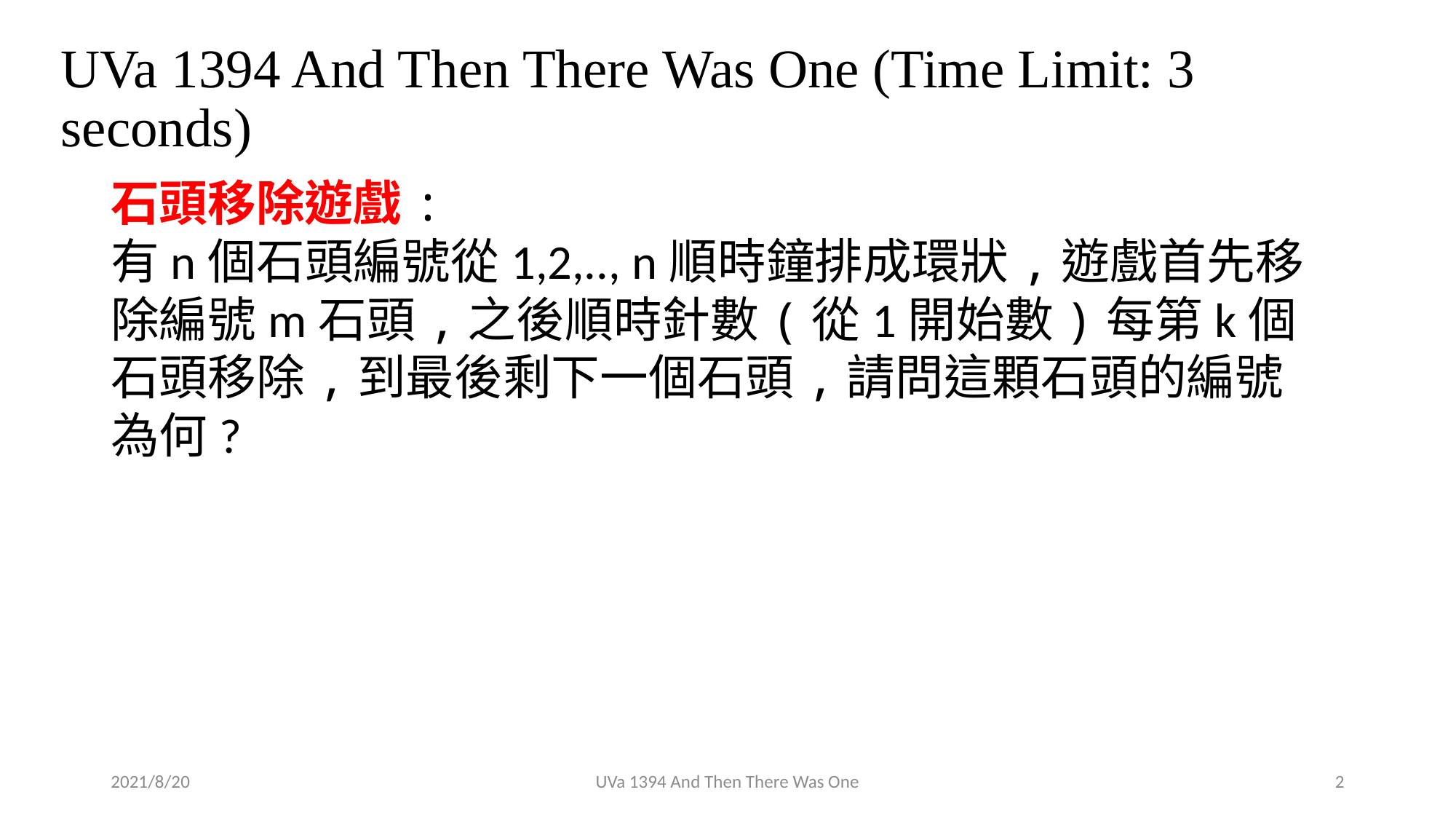

# UVa 1394 And Then There Was One (Time Limit: 3 seconds)
石頭移除遊戲:
有n個石頭編號從1,2,.., n順時鐘排成環狀,遊戲首先移除編號m石頭,之後順時針數(從1開始數)每第k個石頭移除,到最後剩下一個石頭,請問這顆石頭的編號為何?
2021/8/20
UVa 1394 And Then There Was One
2